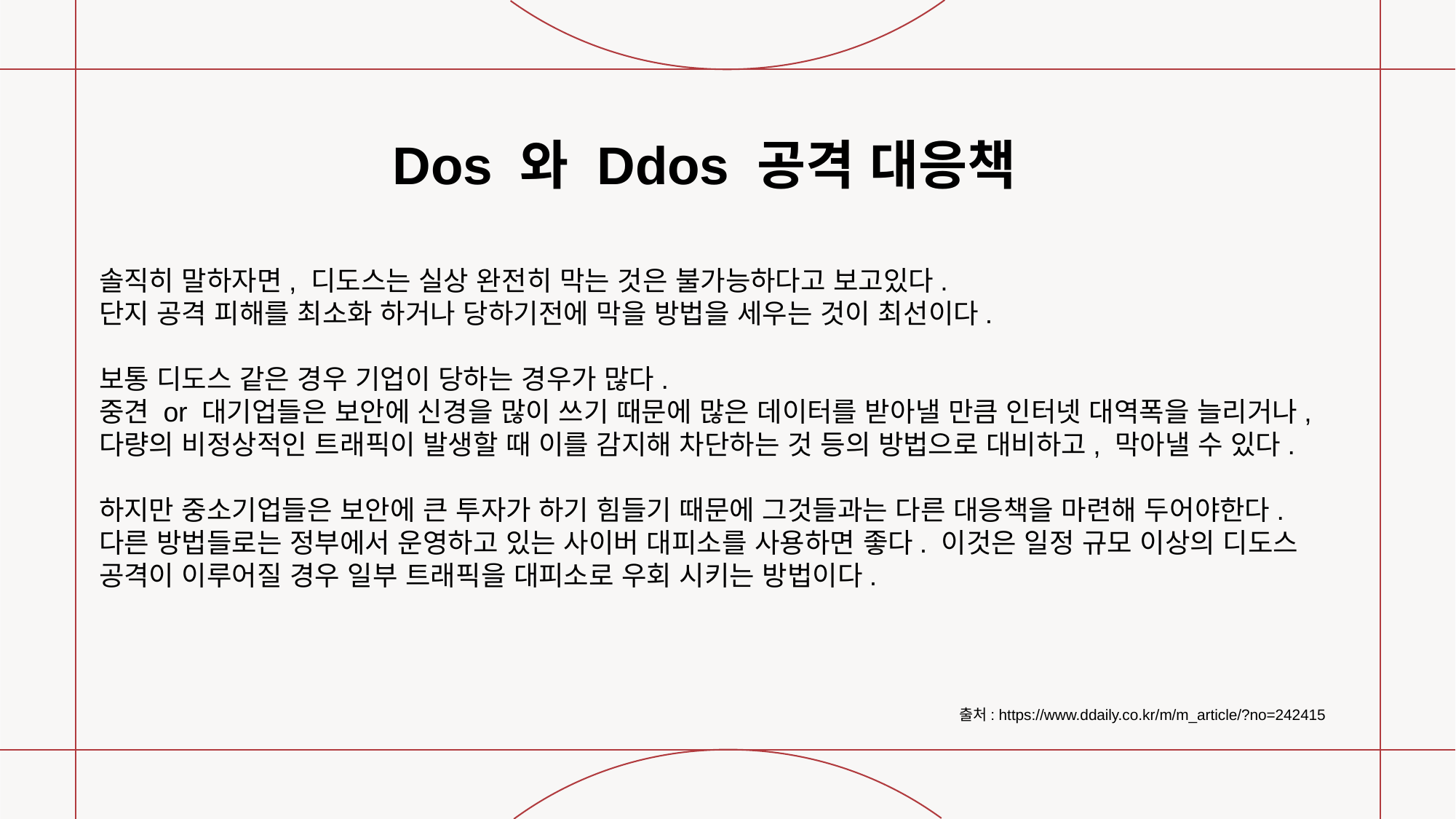

Dos 와 Ddos 공격 대응책
솔직히 말하자면, 디도스는 실상 완전히 막는 것은 불가능하다고 보고있다.
단지 공격 피해를 최소화 하거나 당하기전에 막을 방법을 세우는 것이 최선이다.

보통 디도스 같은 경우 기업이 당하는 경우가 많다.
중견 or 대기업들은 보안에 신경을 많이 쓰기 때문에 많은 데이터를 받아낼 만큼 인터넷 대역폭을 늘리거나, 다량의 비정상적인 트래픽이 발생할 때 이를 감지해 차단하는 것 등의 방법으로 대비하고, 막아낼 수 있다.

하지만 중소기업들은 보안에 큰 투자가 하기 힘들기 때문에 그것들과는 다른 대응책을 마련해 두어야한다.
다른 방법들로는 정부에서 운영하고 있는 사이버 대피소를 사용하면 좋다. 이것은 일정 규모 이상의 디도스 공격이 이루어질 경우 일부 트래픽을 대피소로 우회 시키는 방법이다.
출처: https://www.ddaily.co.kr/m/m_article/?no=242415